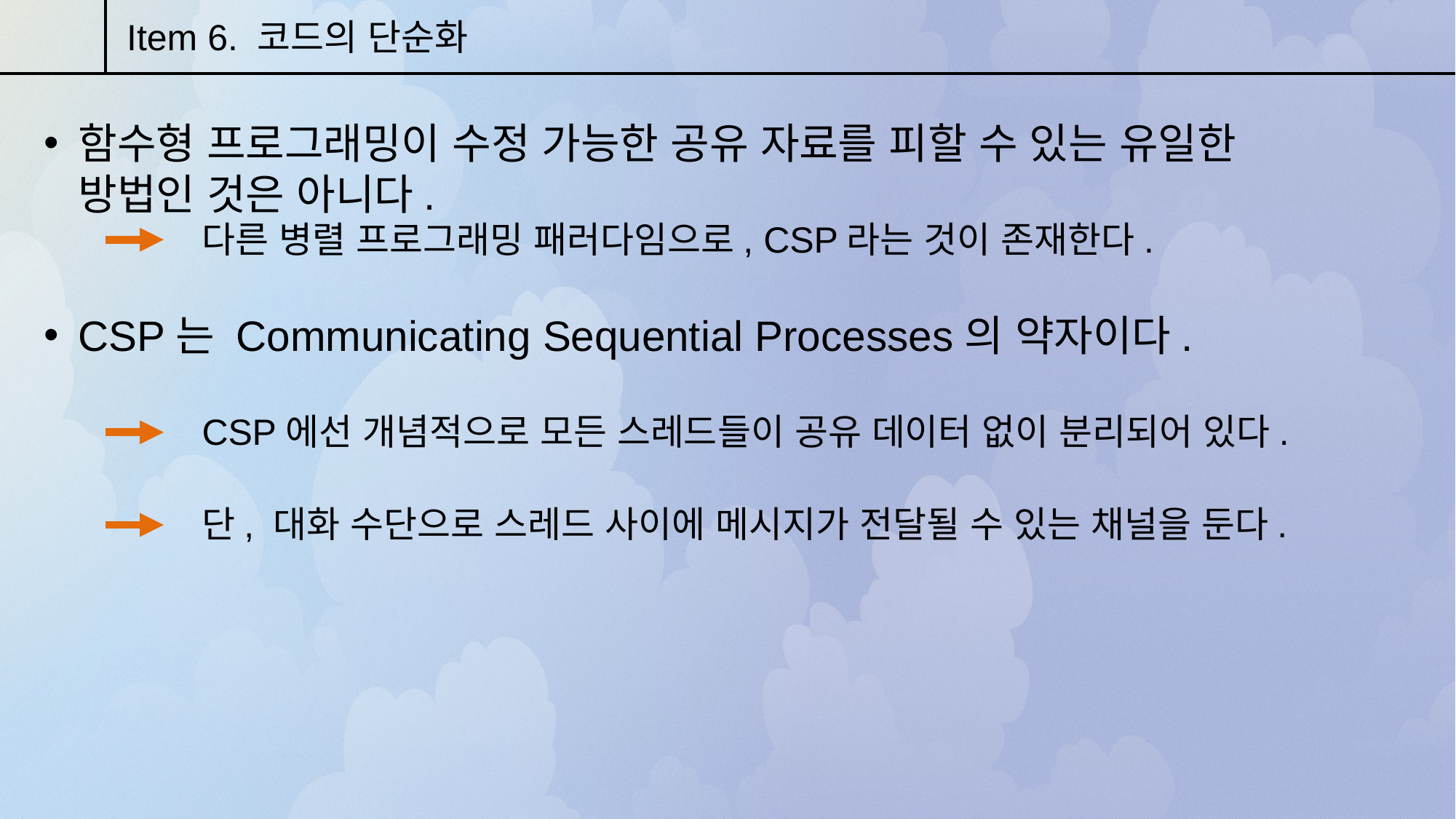

Item 6. 코드의 단순화
함수형 프로그래밍이 수정 가능한 공유 자료를 피할 수 있는 유일한 방법인 것은 아니다.
다른 병렬 프로그래밍 패러다임으로, CSP라는 것이 존재한다.
CSP는 Communicating Sequential Processes의 약자이다.
CSP에선 개념적으로 모든 스레드들이 공유 데이터 없이 분리되어 있다.
단, 대화 수단으로 스레드 사이에 메시지가 전달될 수 있는 채널을 둔다.